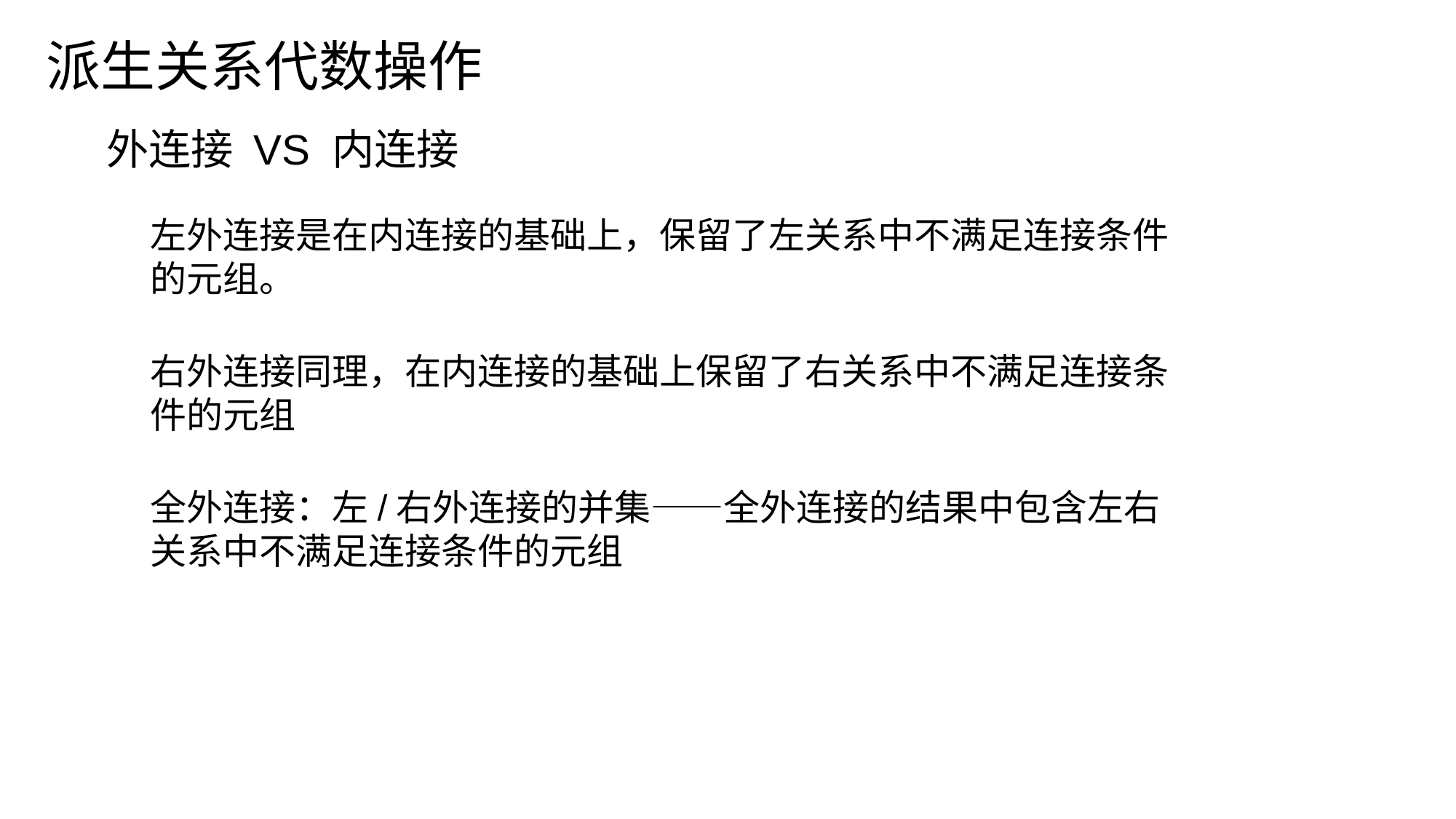

派生关系代数操作
外连接 VS 内连接
左外连接是在内连接的基础上，保留了左关系中不满足连接条件的元组。
右外连接同理，在内连接的基础上保留了右关系中不满足连接条件的元组
全外连接：左/右外连接的并集——全外连接的结果中包含左右关系中不满足连接条件的元组